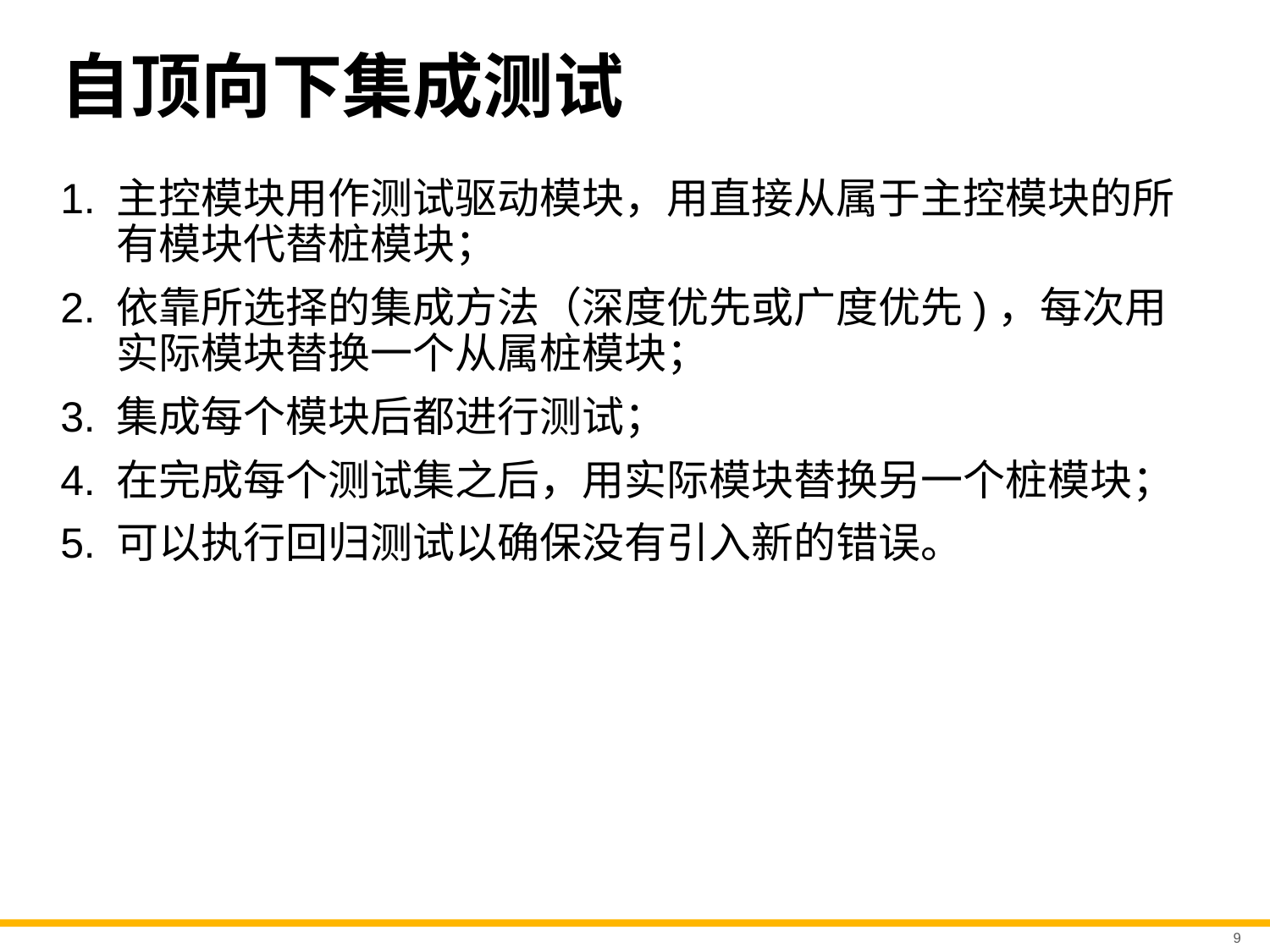

# 自顶向下集成测试
主控模块用作测试驱动模块，用直接从属于主控模块的所有模块代替桩模块；
依靠所选择的集成方法（深度优先或广度优先)，每次用实际模块替换一个从属桩模块；
集成每个模块后都进行测试；
在完成每个测试集之后，用实际模块替换另一个桩模块；
可以执行回归测试以确保没有引入新的错误。
9